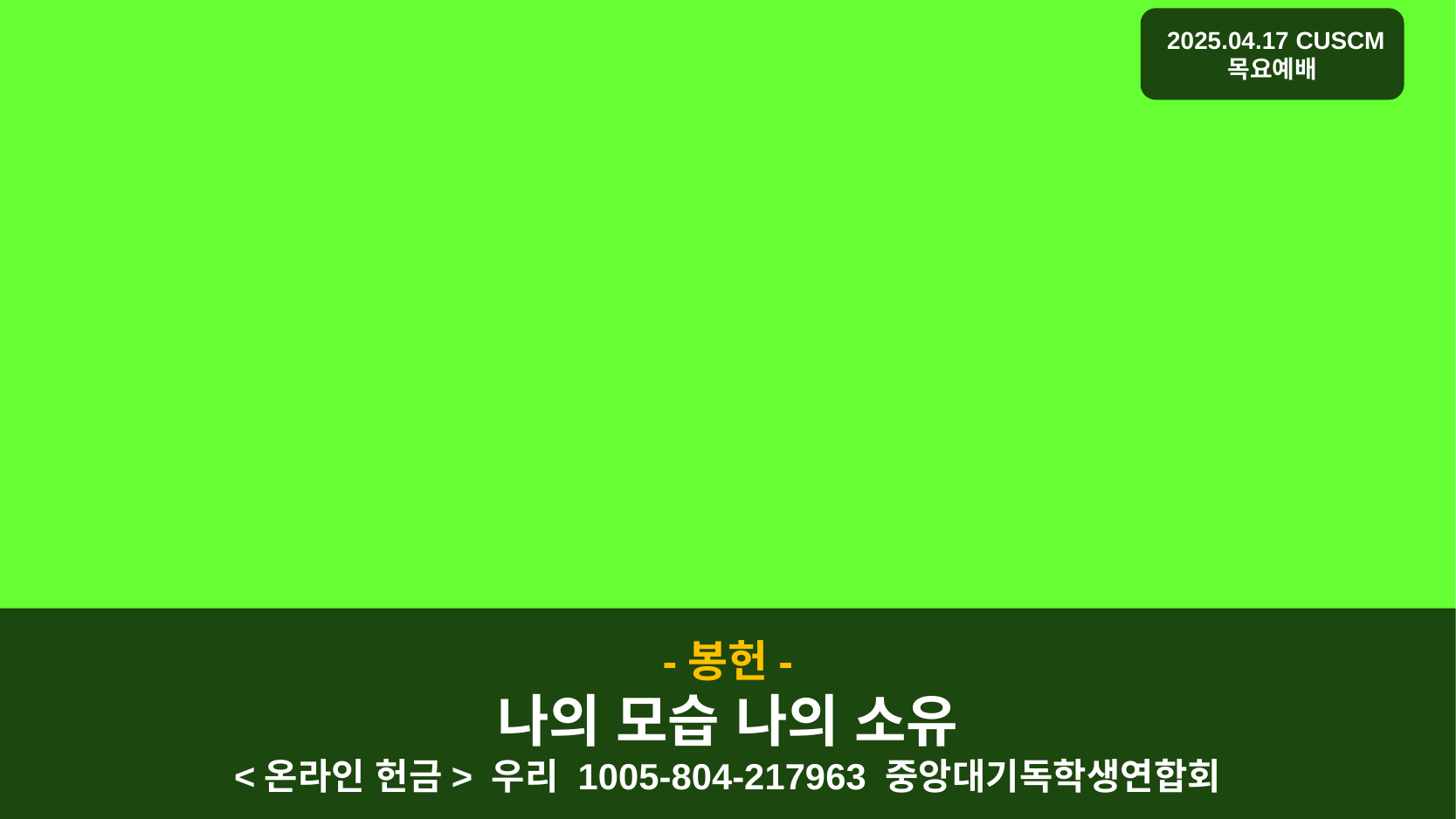

# -봉헌- 나의 모습 나의 소유 <온라인 헌금> 우리 1005-804-217963 중앙대기독학생연합회